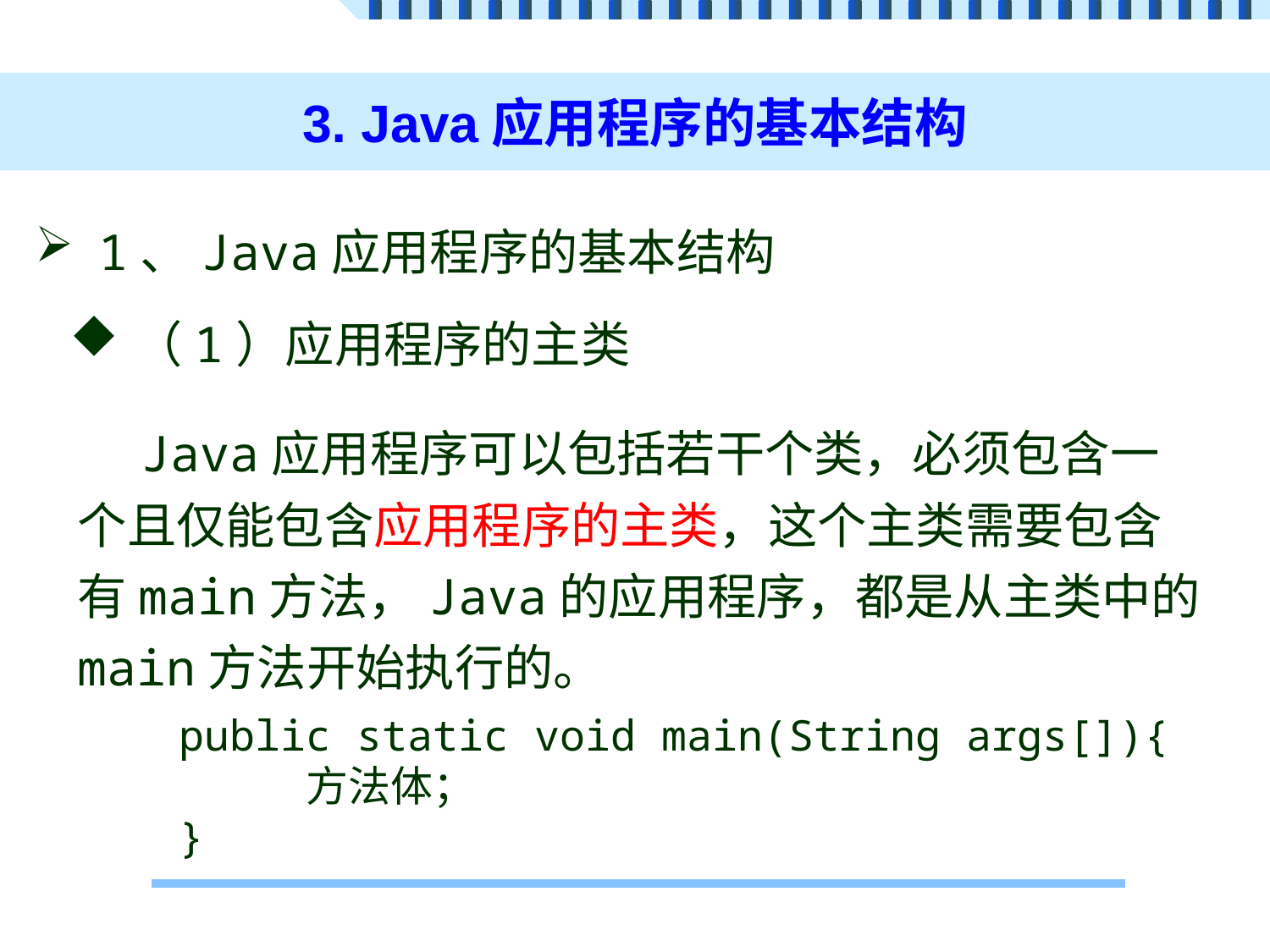

# 3. Java应用程序的基本结构
1、Java应用程序的基本结构
（1）应用程序的主类
Java应用程序可以包括若干个类，必须包含一个且仅能包含应用程序的主类，这个主类需要包含有main方法，Java的应用程序，都是从主类中的main方法开始执行的。
public static void main(String args[]){
	方法体；
}